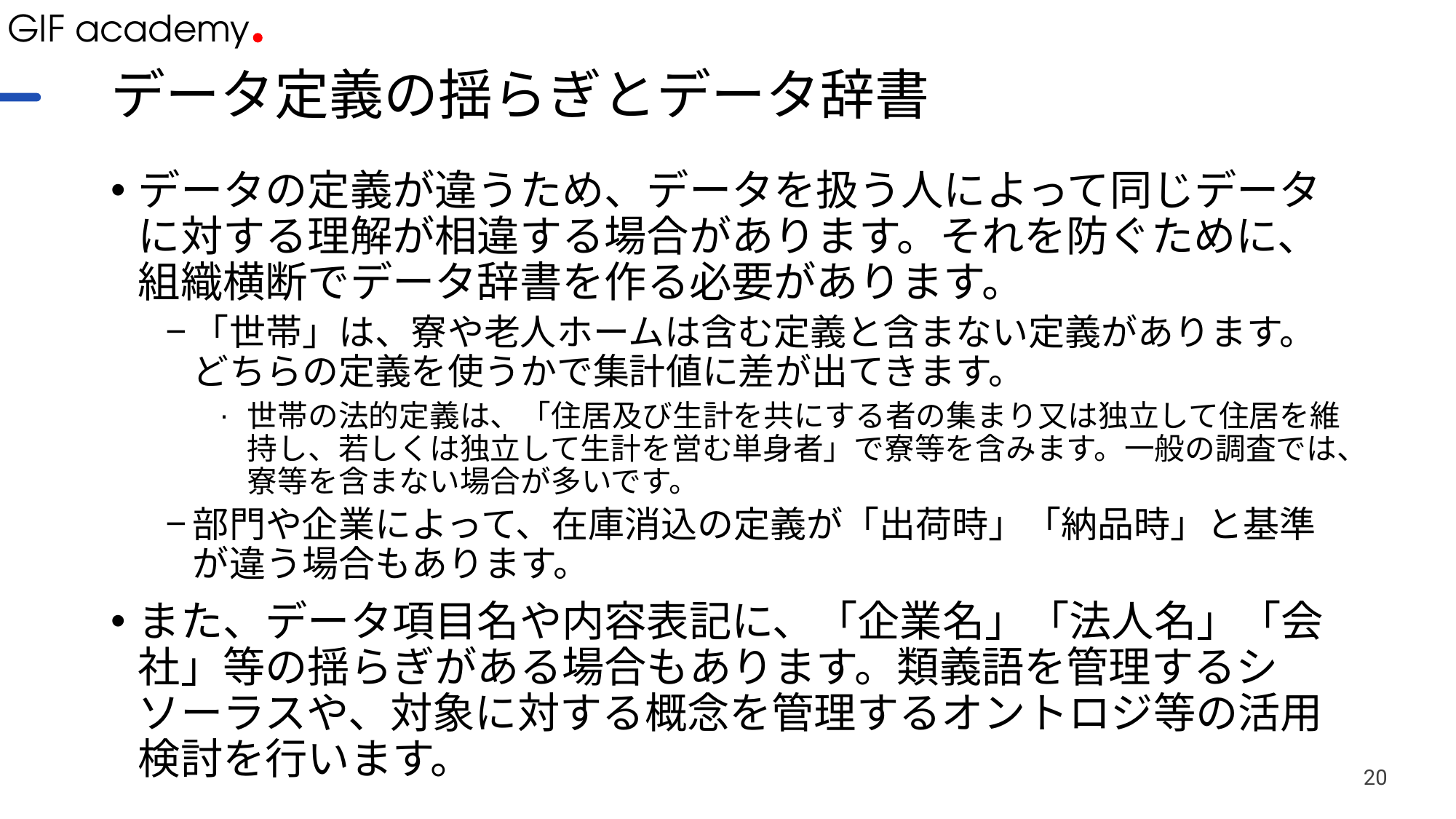

# データ定義の揺らぎとデータ辞書
データの定義が違うため、データを扱う人によって同じデータに対する理解が相違する場合があります。それを防ぐために、組織横断でデータ辞書を作る必要があります。
「世帯」は、寮や老人ホームは含む定義と含まない定義があります。どちらの定義を使うかで集計値に差が出てきます。
世帯の法的定義は、「住居及び生計を共にする者の集まり又は独立して住居を維持し、若しくは独立して生計を営む単身者」で寮等を含みます。一般の調査では、寮等を含まない場合が多いです。
部門や企業によって、在庫消込の定義が「出荷時」「納品時」と基準が違う場合もあります。
また、データ項目名や内容表記に、「企業名」「法人名」「会社」等の揺らぎがある場合もあります。類義語を管理するシソーラスや、対象に対する概念を管理するオントロジ等の活用検討を行います。
20